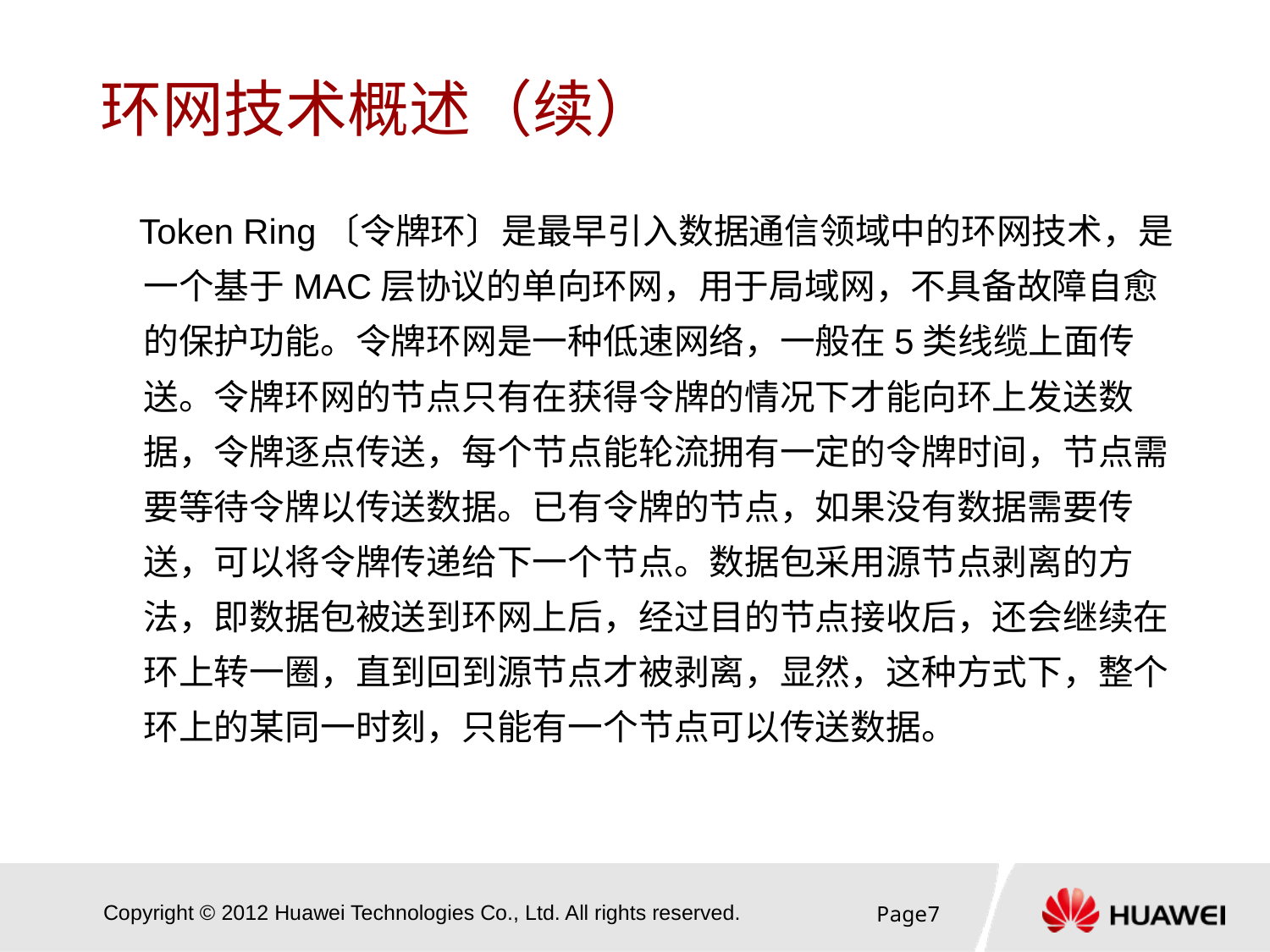

# 环网技术概述（续）
Token Ring〔令牌环〕是最早引入数据通信领域中的环网技术，是一个基于MAC层协议的单向环网，用于局域网，不具备故障自愈的保护功能。令牌环网是一种低速网络，一般在5类线缆上面传送。令牌环网的节点只有在获得令牌的情况下才能向环上发送数据，令牌逐点传送，每个节点能轮流拥有一定的令牌时间，节点需要等待令牌以传送数据。已有令牌的节点，如果没有数据需要传送，可以将令牌传递给下一个节点。数据包采用源节点剥离的方法，即数据包被送到环网上后，经过目的节点接收后，还会继续在环上转一圈，直到回到源节点才被剥离，显然，这种方式下，整个环上的某同一时刻，只能有一个节点可以传送数据。
Page7